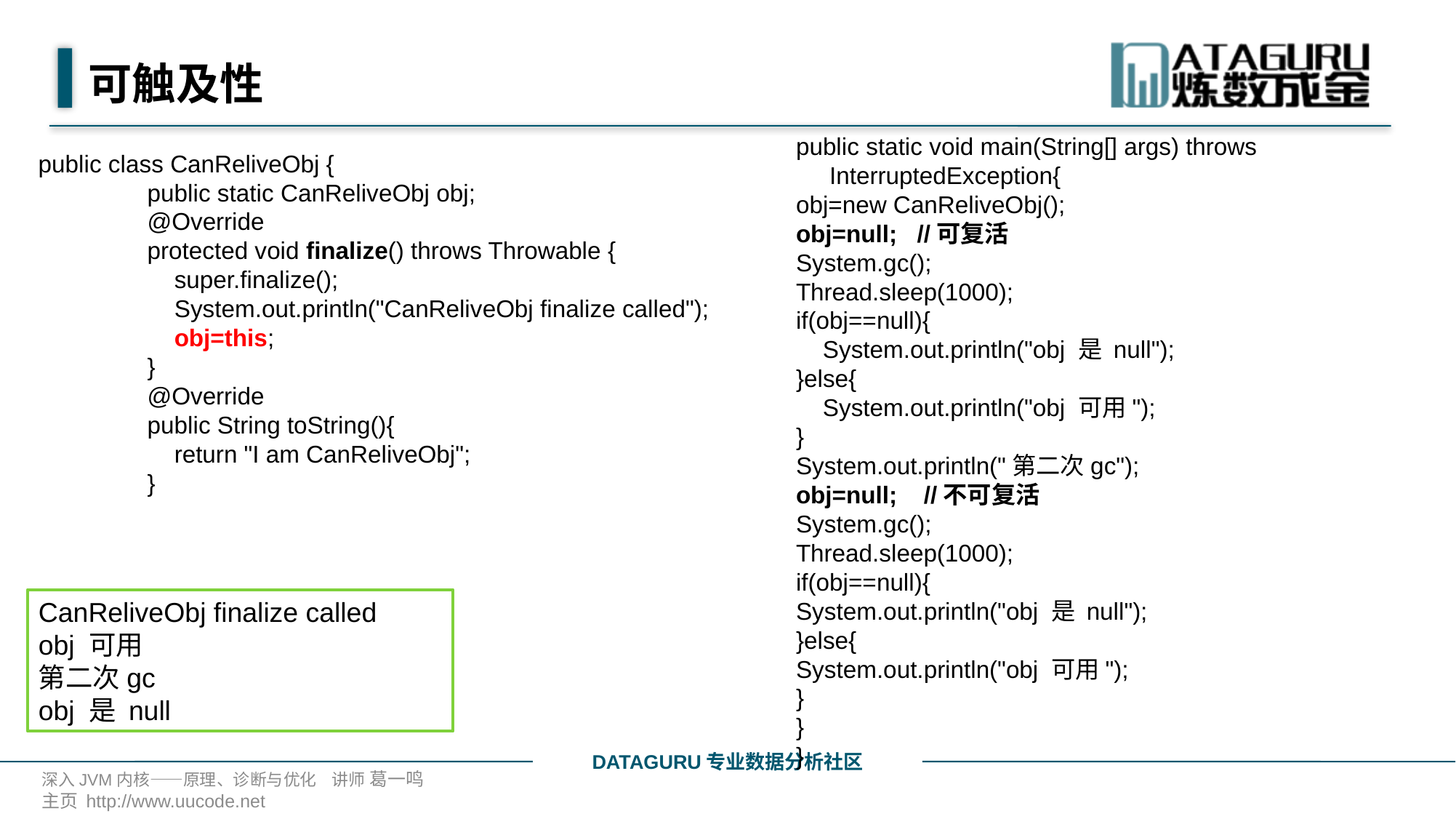

# 可触及性
public static void main(String[] args) throws
     InterruptedException{
obj=new CanReliveObj();
obj=null;   //可复活
System.gc();
Thread.sleep(1000);
if(obj==null){
    System.out.println("obj 是 null");
}else{
    System.out.println("obj 可用");
}
System.out.println("第二次gc");
obj=null;    //不可复活
System.gc();
Thread.sleep(1000);
if(obj==null){
System.out.println("obj 是 null");
}else{
System.out.println("obj 可用");
}
}
}

public class CanReliveObj {
	public static CanReliveObj obj;
	@Override
	protected void finalize() throws Throwable {
	    super.finalize();
	    System.out.println("CanReliveObj finalize called");
	    obj=this;
	}
	@Override
	public String toString(){
	    return "I am CanReliveObj";
	}
CanReliveObj finalize called
obj 可用
第二次gc
obj 是 null